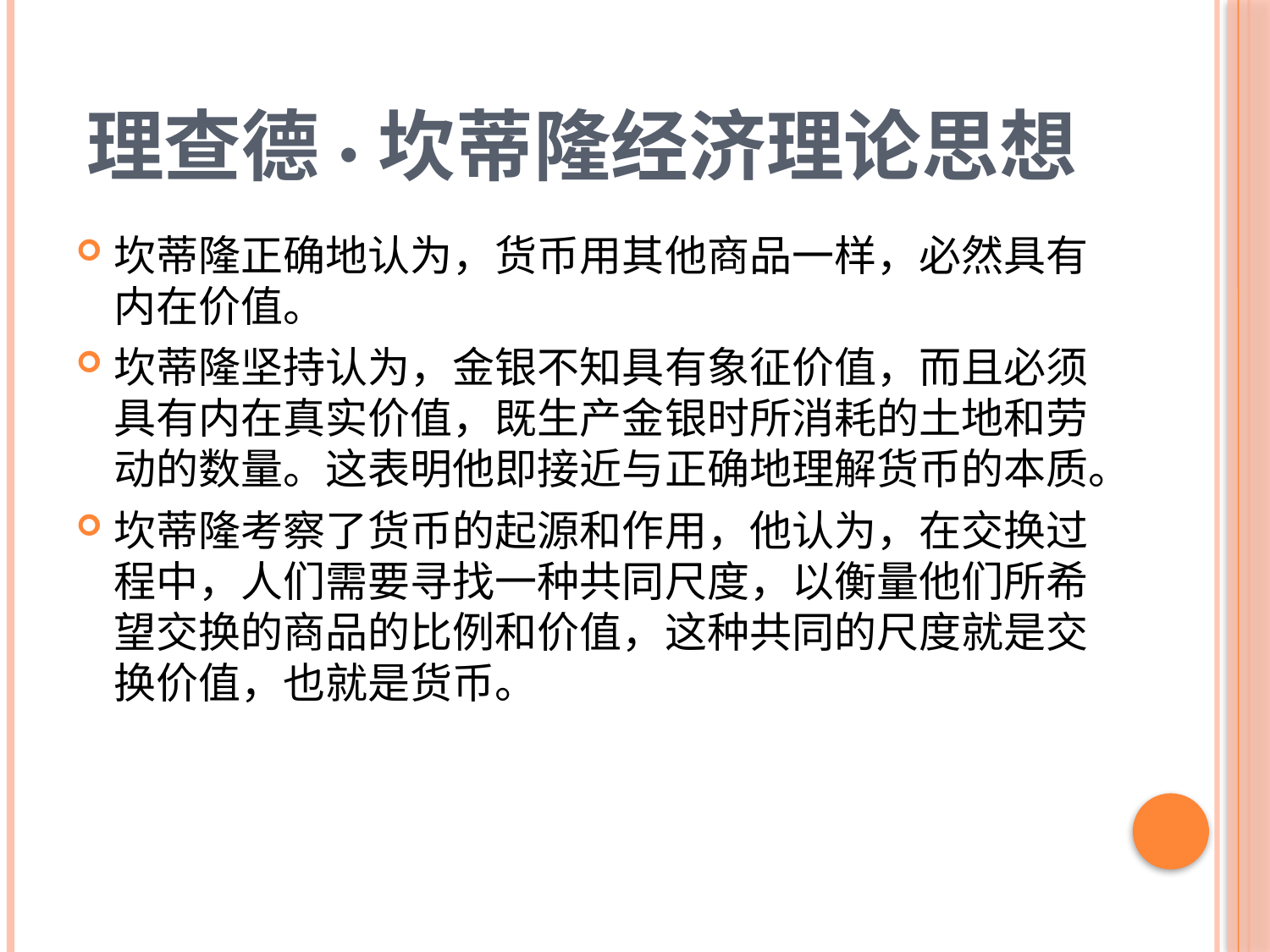

# 理查德·坎蒂隆经济理论思想
坎蒂隆正确地认为，货币用其他商品一样，必然具有内在价值。
坎蒂隆坚持认为，金银不知具有象征价值，而且必须具有内在真实价值，既生产金银时所消耗的土地和劳动的数量。这表明他即接近与正确地理解货币的本质。
坎蒂隆考察了货币的起源和作用，他认为，在交换过程中，人们需要寻找一种共同尺度，以衡量他们所希望交换的商品的比例和价值，这种共同的尺度就是交换价值，也就是货币。